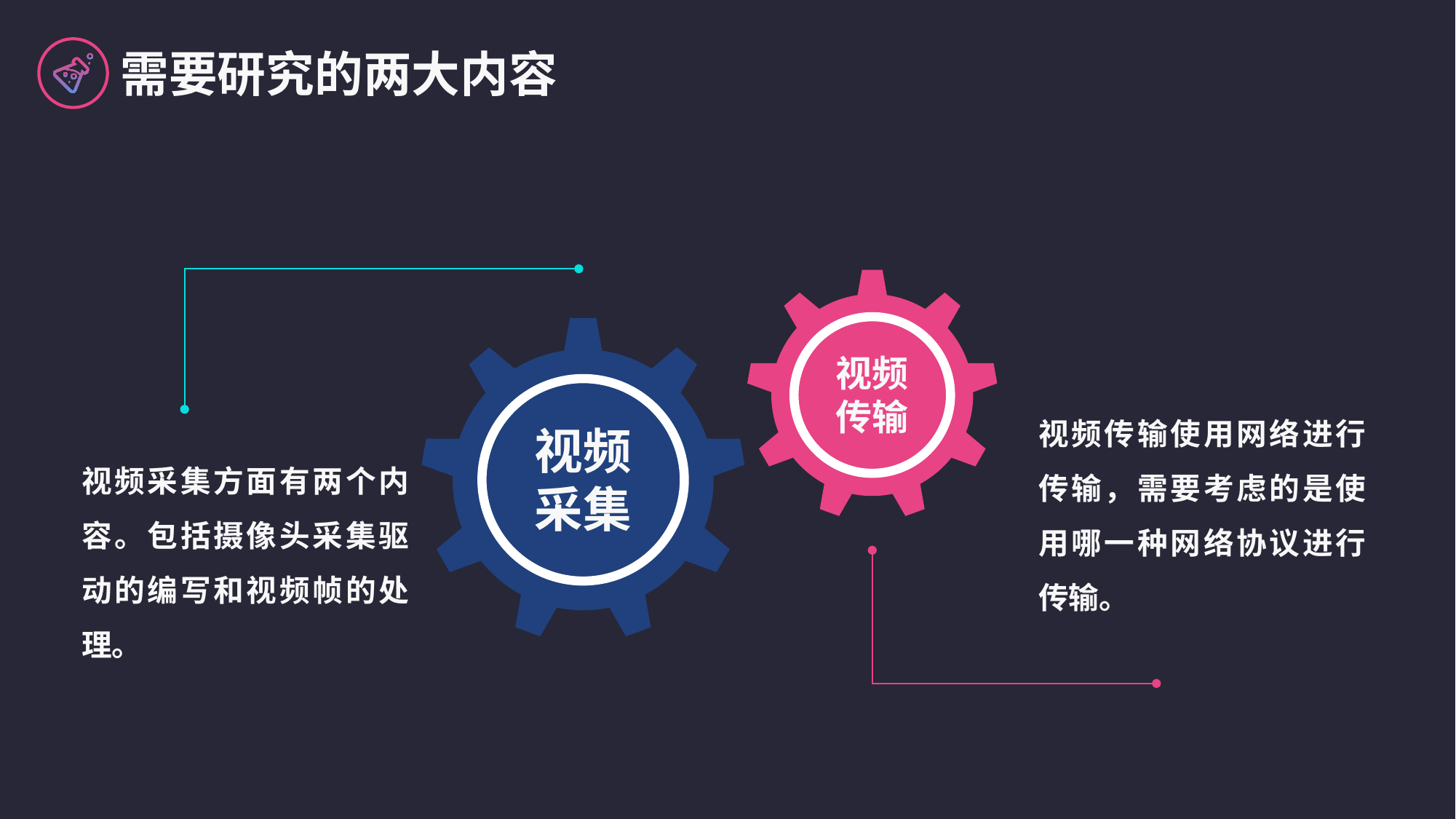

需要研究的两大内容

视频
采集
视频采集方面有两个内容。包括摄像头采集驱动的编写和视频帧的处理。

视频
传输
视频传输使用网络进行传输，需要考虑的是使用哪一种网络协议进行传输。